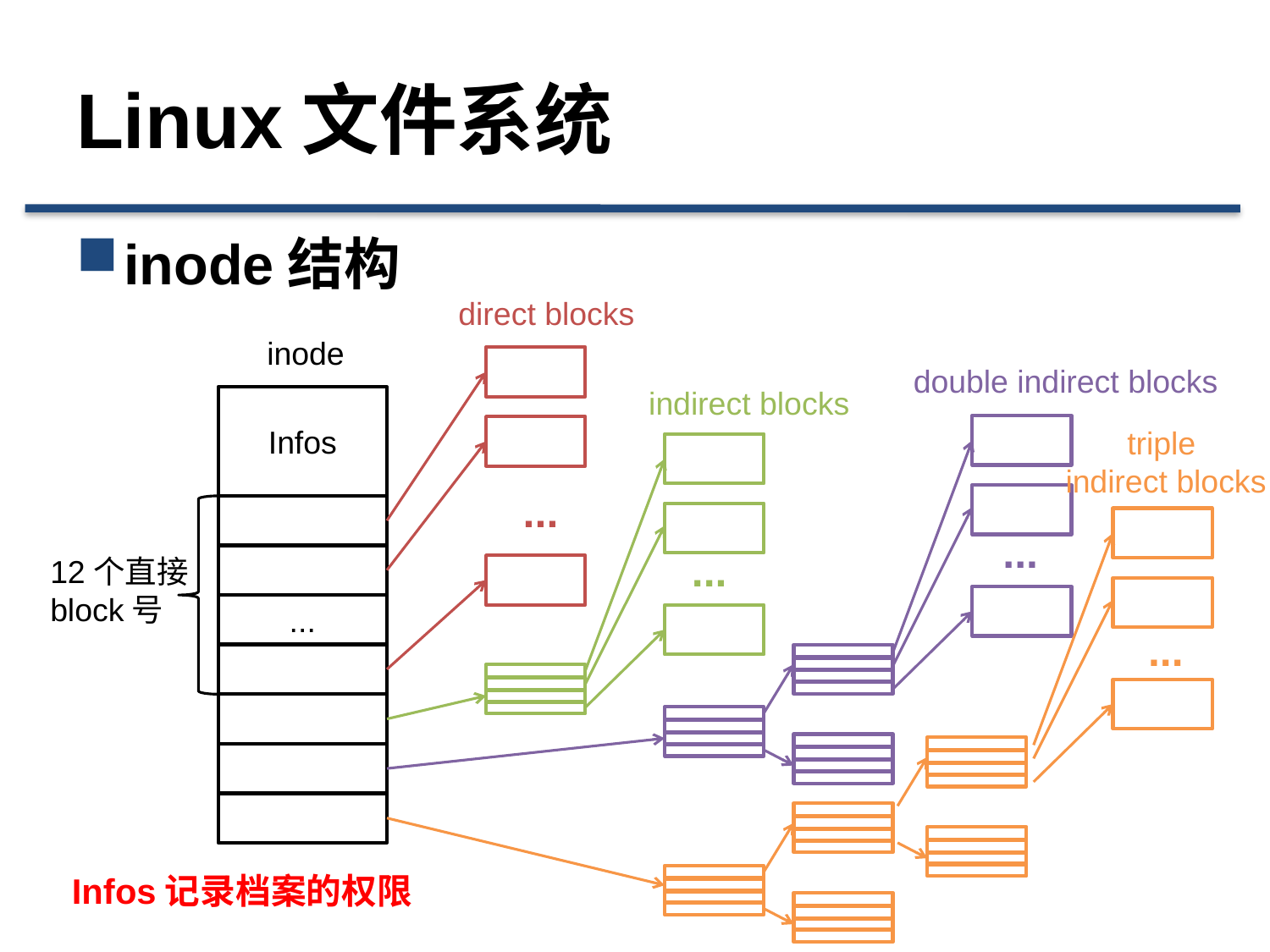

# Linux文件系统
inode结构
direct blocks

...

inode
double indirect blocks

...

indirect blocks

...
Infos
triple
indirect blocks

...

12个直接
block号

...

Infos记录档案的权限